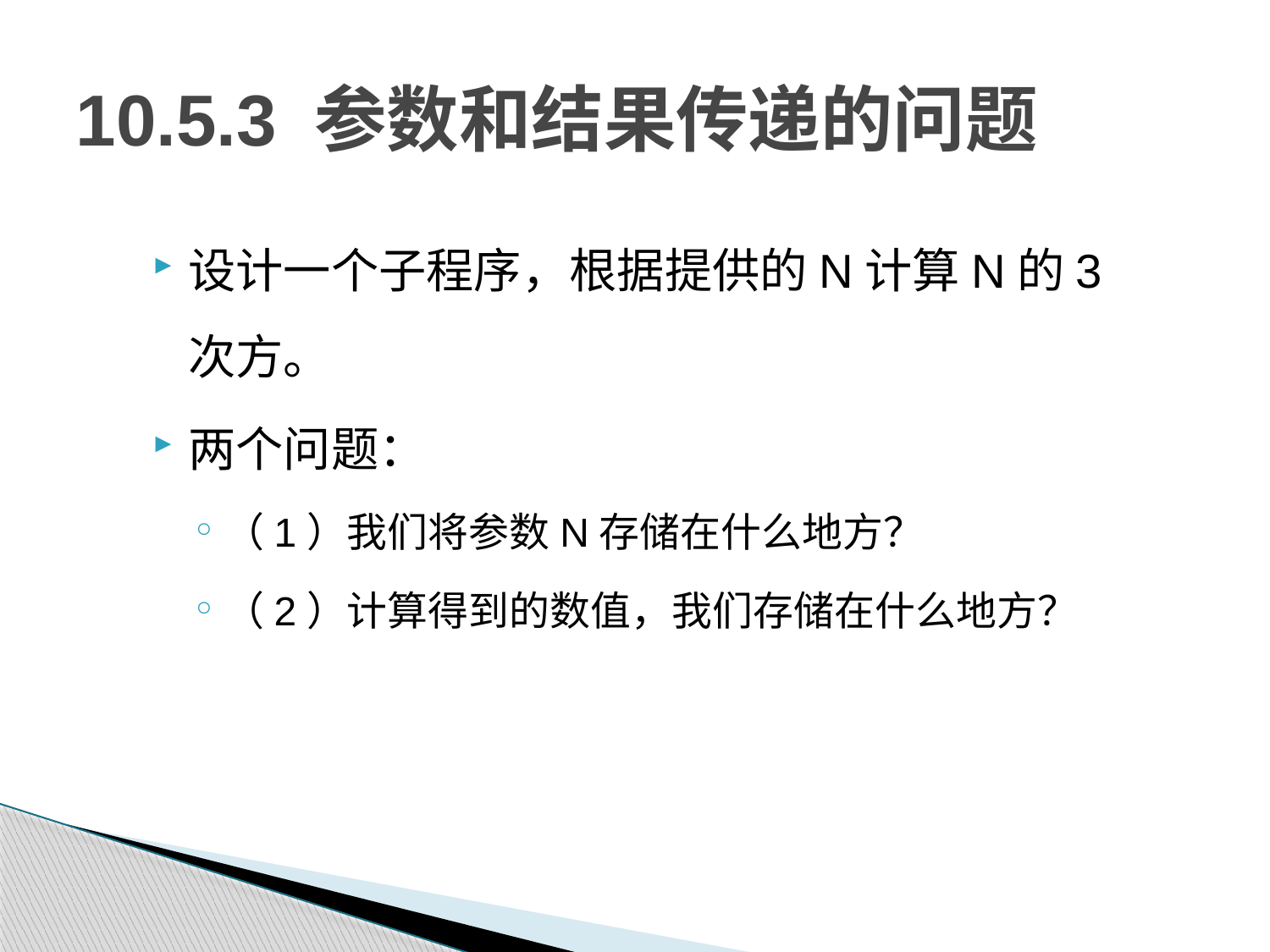

# 10.5.3 参数和结果传递的问题
设计一个子程序，根据提供的N计算N的3次方。
两个问题：
（1）我们将参数N存储在什么地方？
（2）计算得到的数值，我们存储在什么地方？